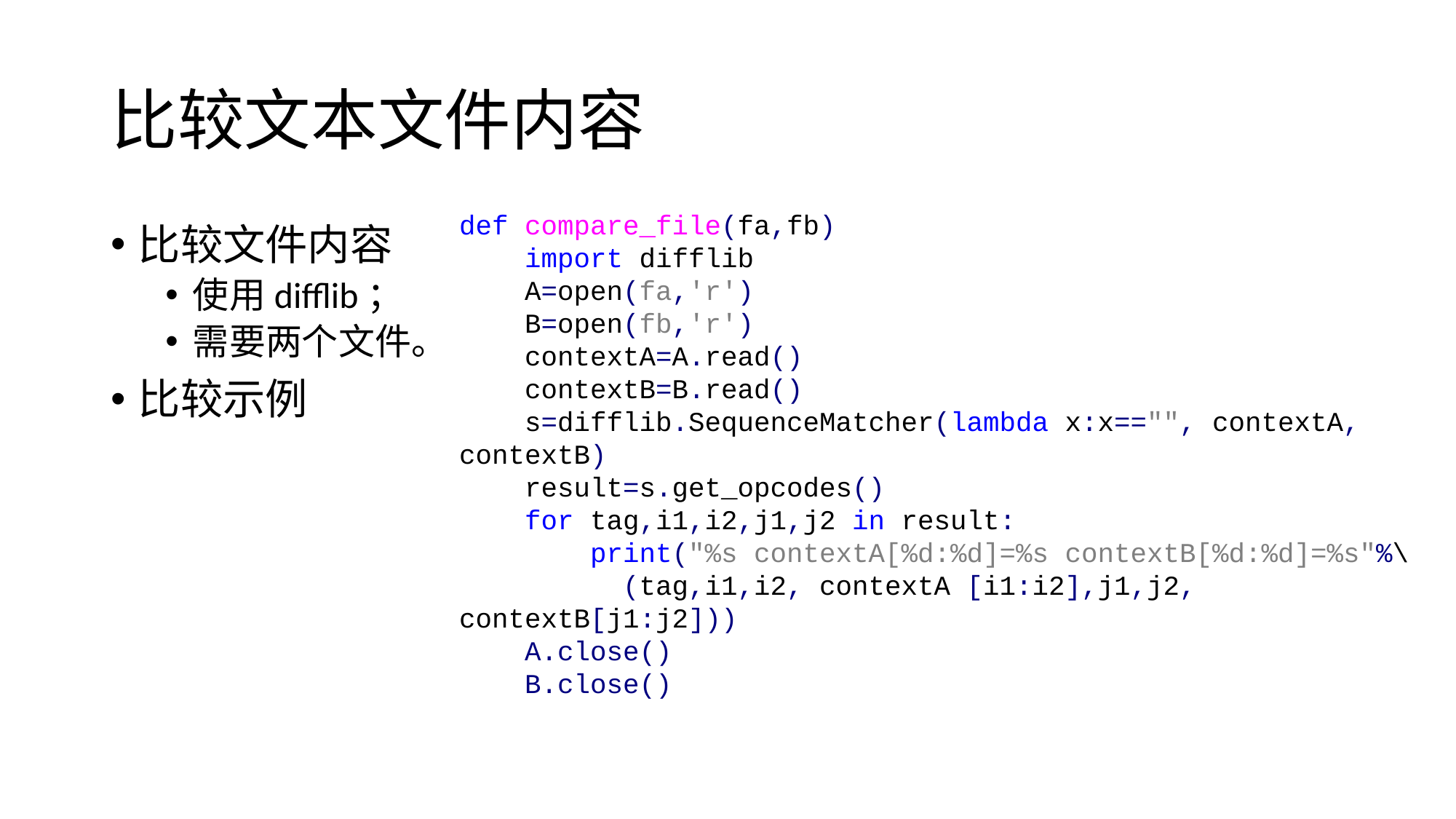

# 比较文本文件内容
def compare_file(fa,fb)
    import difflib
    A=open(fa,'r')
    B=open(fb,'r')
    contextA=A.read()
    contextB=B.read()
    s=difflib.SequenceMatcher(lambda x:x=="", contextA, contextB)
    result=s.get_opcodes()
    for tag,i1,i2,j1,j2 in result:
        print("%s contextA[%d:%d]=%s contextB[%d:%d]=%s"%\
          (tag,i1,i2, contextA [i1:i2],j1,j2, contextB[j1:j2]))
    A.close()
    B.close()
比较文件内容
使用difflib；
需要两个文件。
比较示例